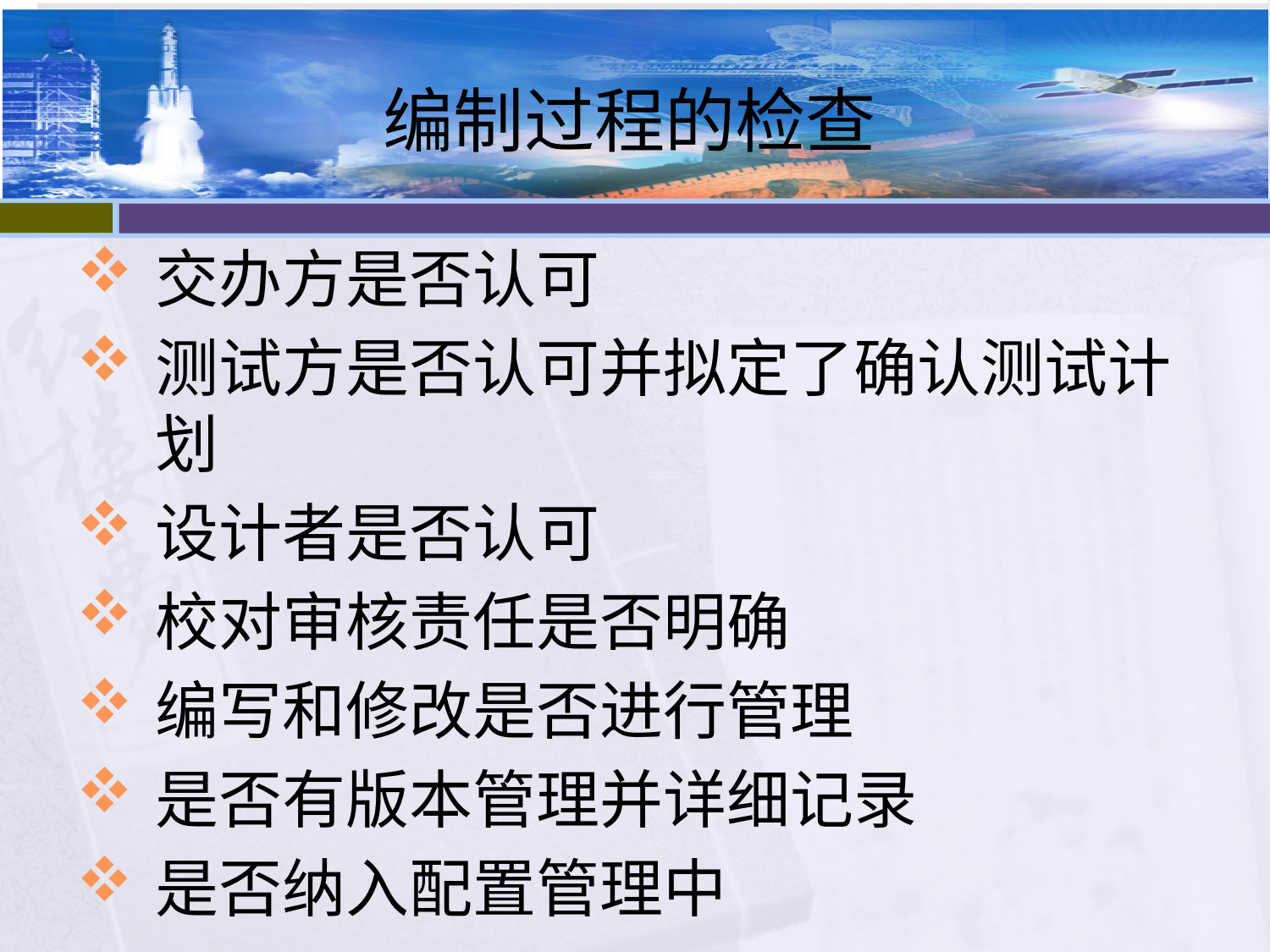

# 编制过程的检查

交办方是否认可
测试方是否认可并拟定了确认测试计划
设计者是否认可
校对审核责任是否明确
编写和修改是否进行管理
是否有版本管理并详细记录
是否纳入配置管理中